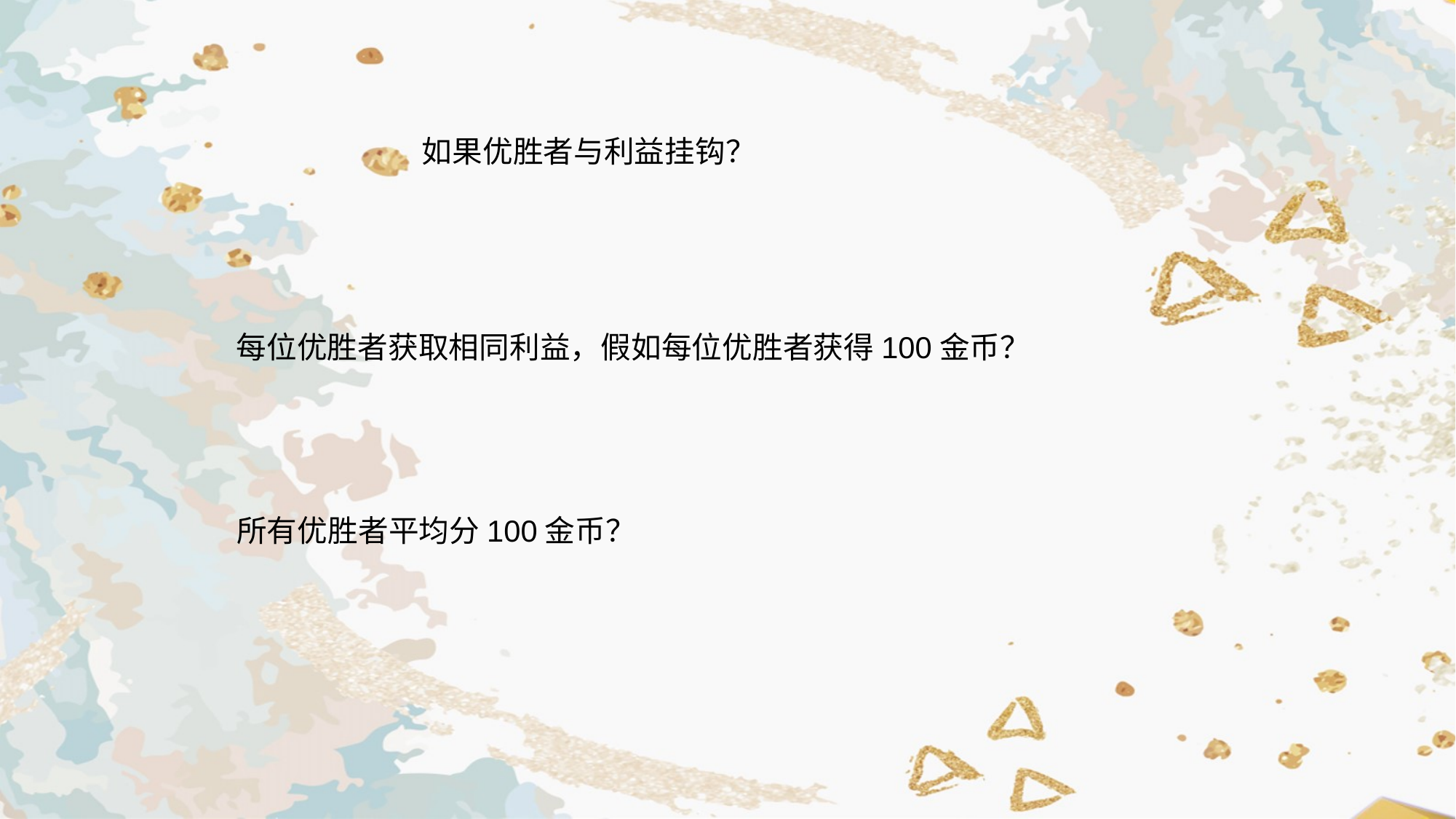

如果优胜者与利益挂钩？

每位优胜者获取相同利益，假如每位优胜者获得100金币？
所有优胜者平均分100金币？